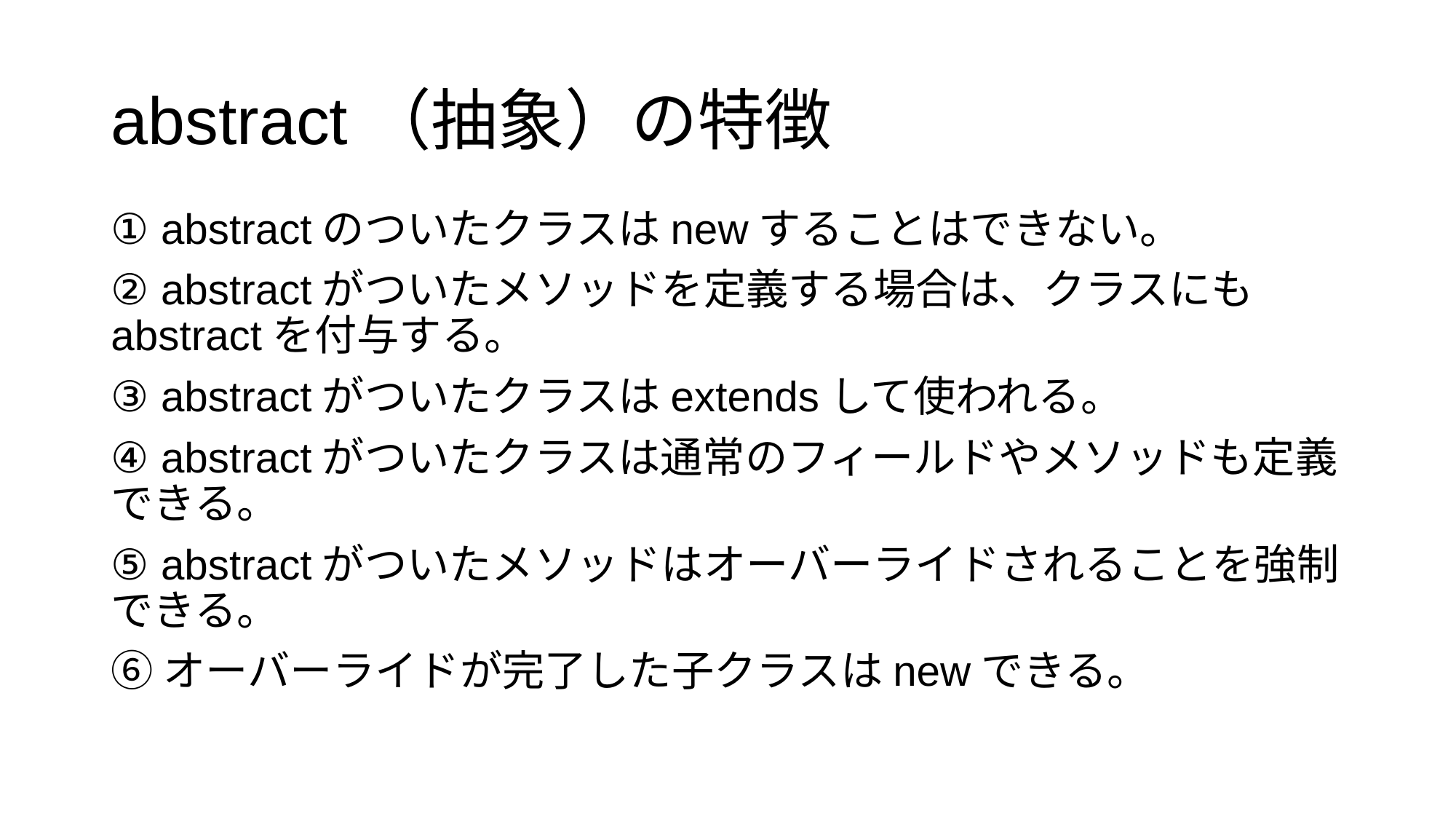

# abstract（抽象）の特徴
① abstractのついたクラスはnewすることはできない。
② abstractがついたメソッドを定義する場合は、クラスにもabstractを付与する。
③ abstractがついたクラスはextendsして使われる。
④ abstractがついたクラスは通常のフィールドやメソッドも定義できる。
⑤ abstractがついたメソッドはオーバーライドされることを強制できる。
⑥オーバーライドが完了した子クラスはnewできる。